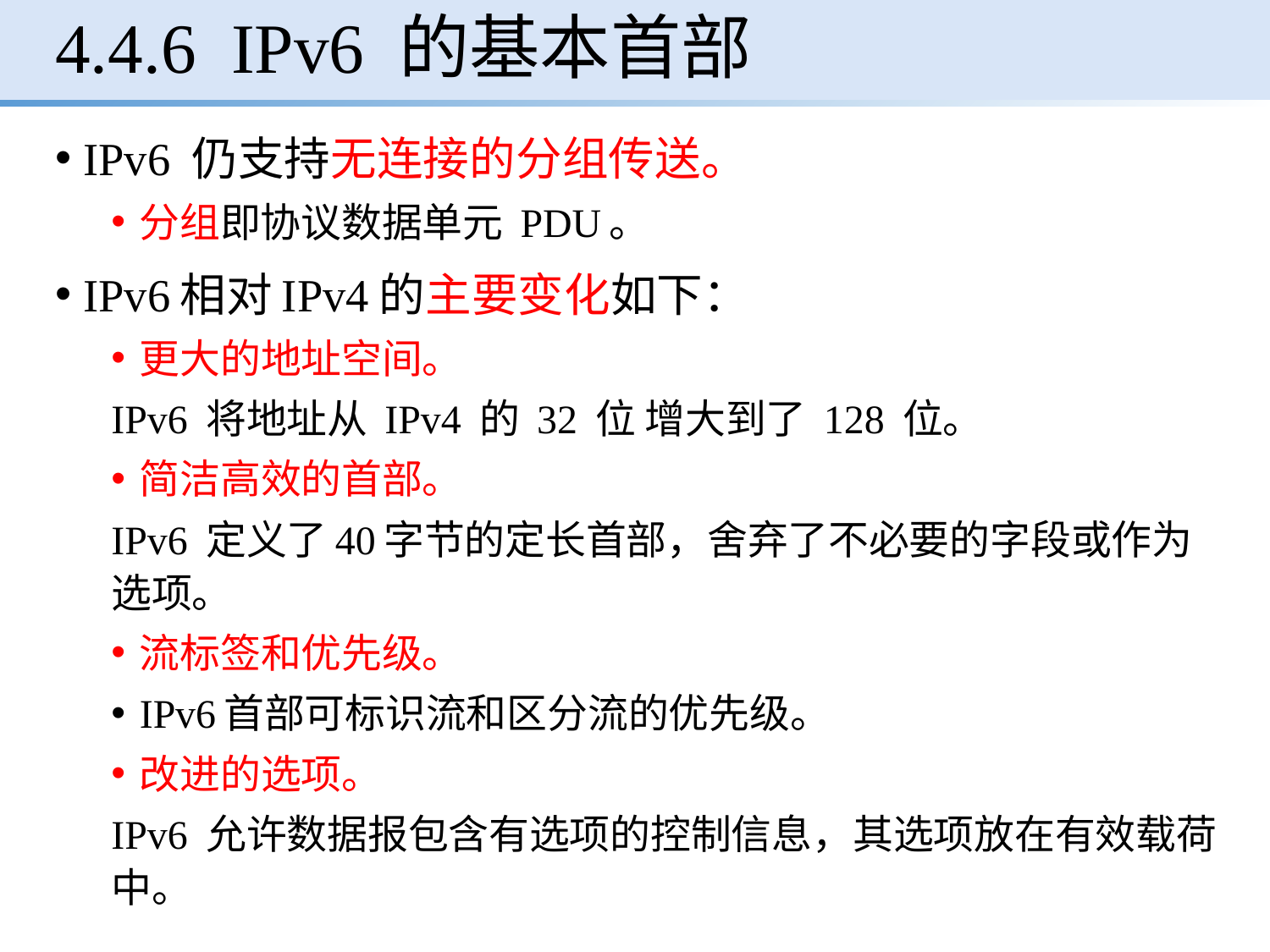

# 4.4.6  IPv6 的基本首部
IPv6 仍支持无连接的分组传送。
分组即协议数据单元 PDU。
IPv6相对IPv4的主要变化如下：
更大的地址空间。
IPv6 将地址从 IPv4 的 32 位 增大到了 128 位。
简洁高效的首部。
IPv6 定义了40字节的定长首部，舍弃了不必要的字段或作为选项。
流标签和优先级。
IPv6首部可标识流和区分流的优先级。
改进的选项。
IPv6 允许数据报包含有选项的控制信息，其选项放在有效载荷中。